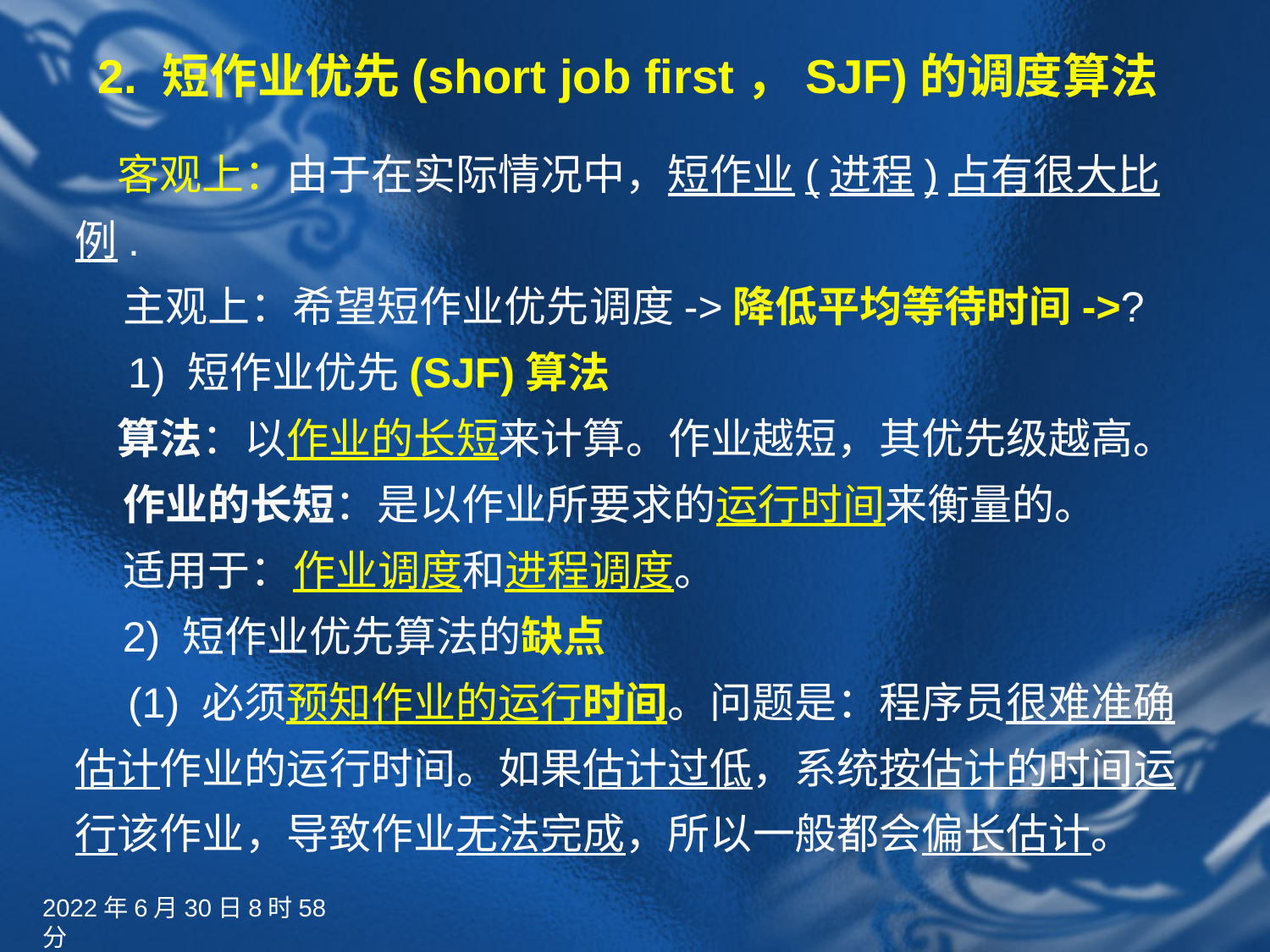

# 2. 短作业优先(short job first，SJF)的调度算法
　客观上：由于在实际情况中，短作业(进程)占有很大比例.
    主观上：希望短作业优先调度->降低平均等待时间->?
　1) 短作业优先(SJF)算法
　算法：以作业的长短来计算。作业越短，其优先级越高。
    作业的长短：是以作业所要求的运行时间来衡量的。
    适用于：作业调度和进程调度。
    2) 短作业优先算法的缺点
　(1) 必须预知作业的运行时间。问题是：程序员很难准确估计作业的运行时间。如果估计过低，系统按估计的时间运行该作业，导致作业无法完成，所以一般都会偏长估计。
2022年6月30日8时58分